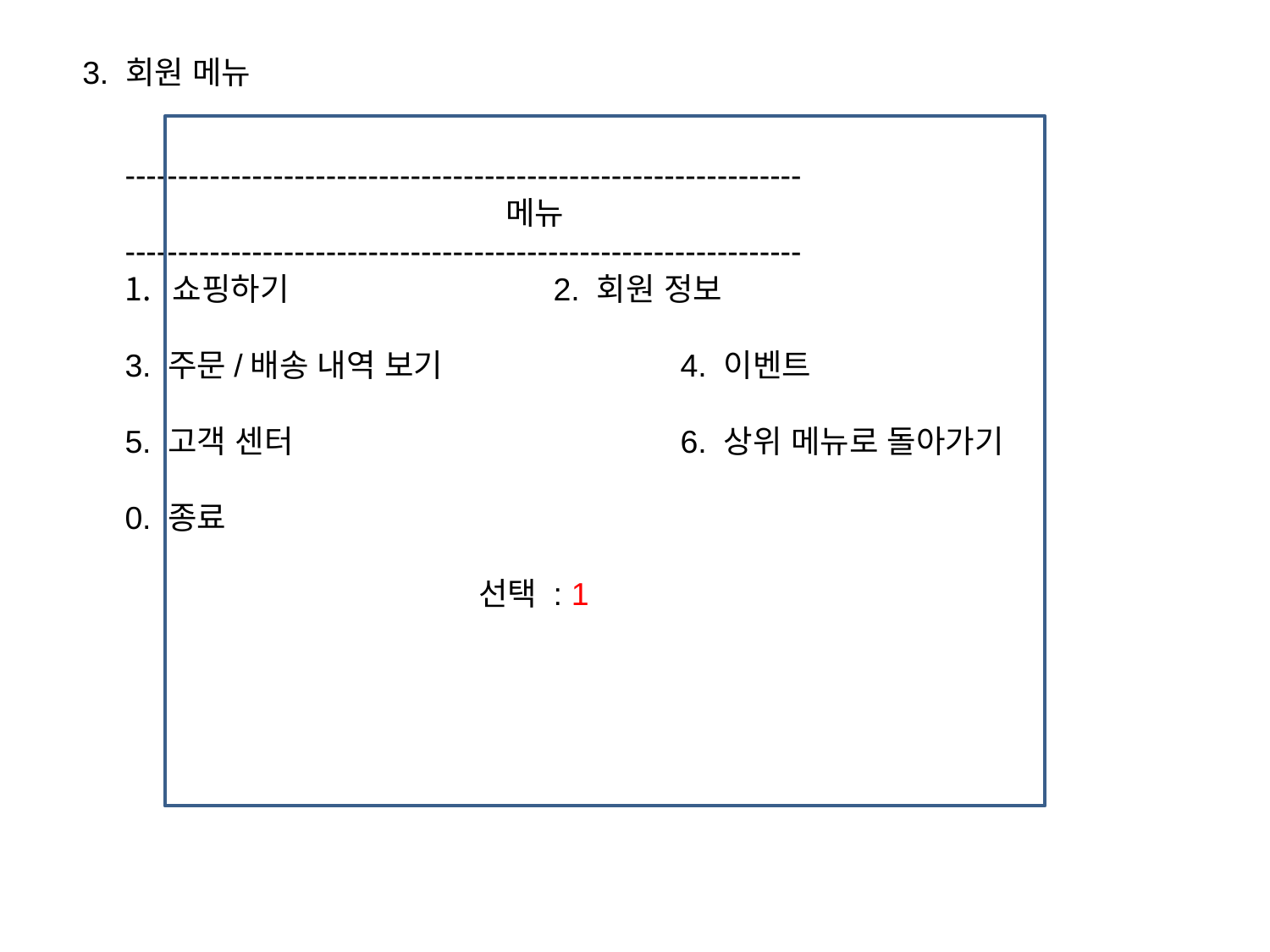

3. 회원 메뉴

----------------------------------------------------------------
		       	메뉴
----------------------------------------------------------------
쇼핑하기 			2. 회원 정보

3. 주문/배송 내역 보기		4. 이벤트

5. 고객 센터 			6. 상위 메뉴로 돌아가기

0. 종료

			     선택 : 1